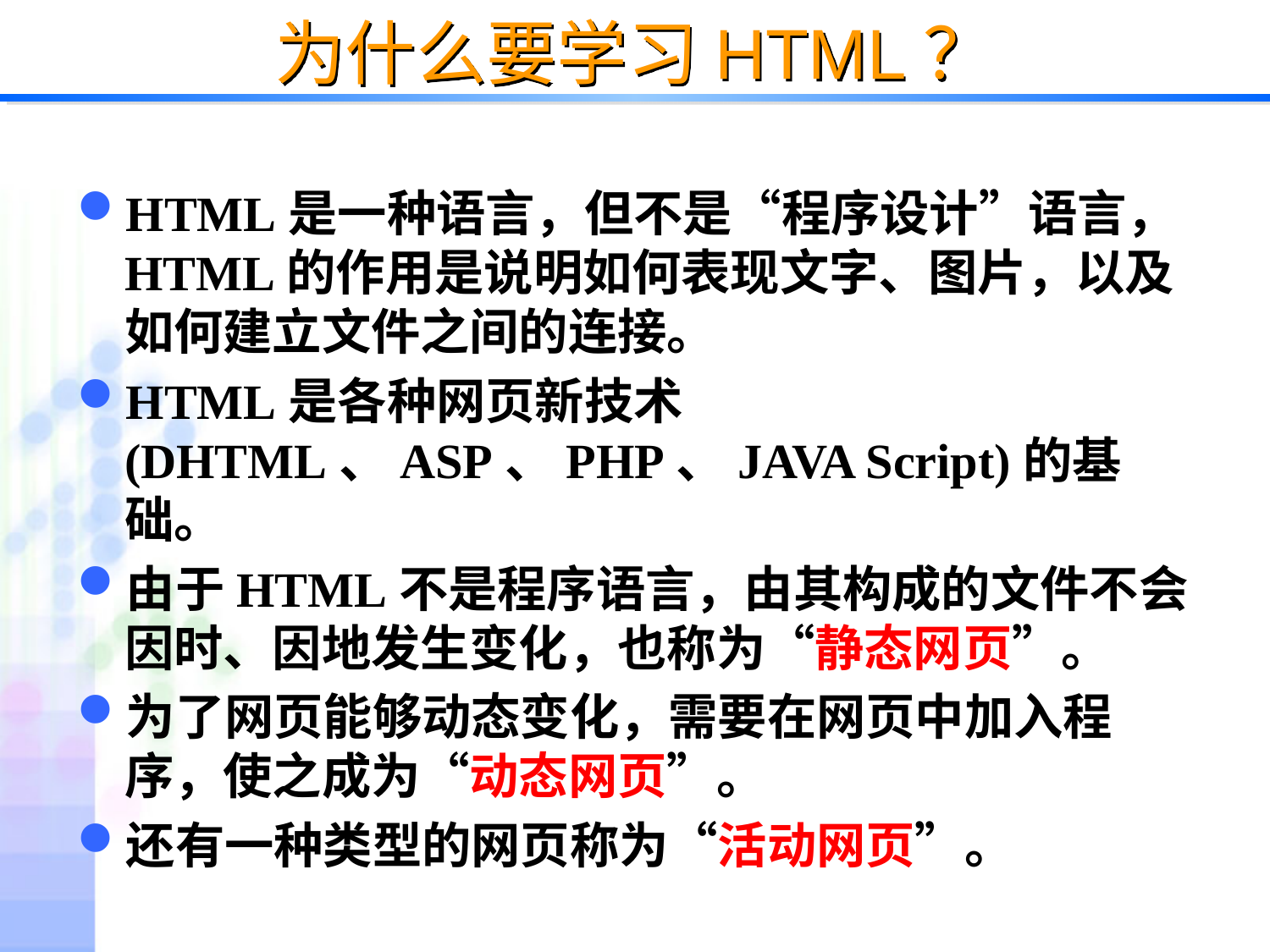

# 为什么要学习HTML？
HTML是一种语言，但不是“程序设计”语言， HTML的作用是说明如何表现文字、图片，以及如何建立文件之间的连接。
HTML是各种网页新技术(DHTML、ASP、PHP、JAVA Script)的基础。
由于HTML不是程序语言，由其构成的文件不会因时、因地发生变化，也称为“静态网页”。
为了网页能够动态变化，需要在网页中加入程序，使之成为“动态网页”。
还有一种类型的网页称为“活动网页”。